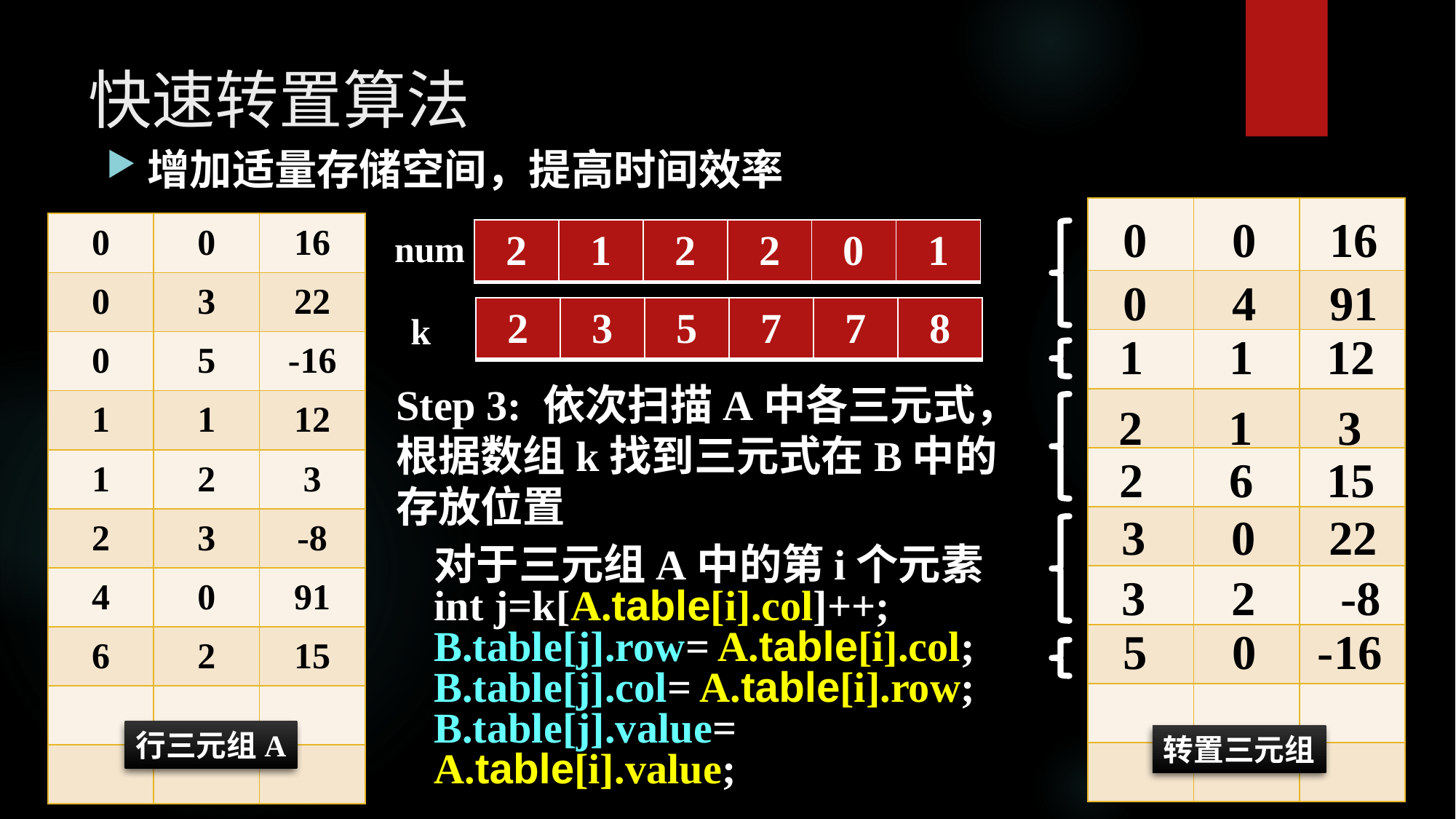

# 快速转置算法
增加适量存储空间，提高时间效率
|  |  |  |
| --- | --- | --- |
|  |  |  |
|  |  |  |
|  |  |  |
|  |  |  |
|  |  |  |
|  |  |  |
|  |  |  |
|  |  |  |
|  |  |  |
0       0      16
| 0 | 0 | 16 |
| --- | --- | --- |
| 0 | 3 | 22 |
| 0 | 5 | -16 |
| 1 | 1 | 12 |
| 1 | 2 | 3 |
| 2 | 3 | -8 |
| 4 | 0 | 91 |
| 6 | 2 | 15 |
|  |  |  |
|  |  |  |
| 2 | 1 | 2 | 2 | 0 | 1 |
| --- | --- | --- | --- | --- | --- |
num

0       4      91
| 2 | 3 | 5 | 7 | 7 | 8 |
| --- | --- | --- | --- | --- | --- |
k
1       1      12

Step 3: 依次扫描A中各三元式，根据数组k找到三元式在B中的存放位置
2       1       3

2       6      15
3       0      22

对于三元组A中的第i个元素
int j=k[A.table[i].col]++;
B.table[j].row= A.table[i].col;
B.table[j].col= A.table[i].row;
B.table[j].value= A.table[i].value;
3       2       -8
5       0     -16

行三元组A
转置三元组